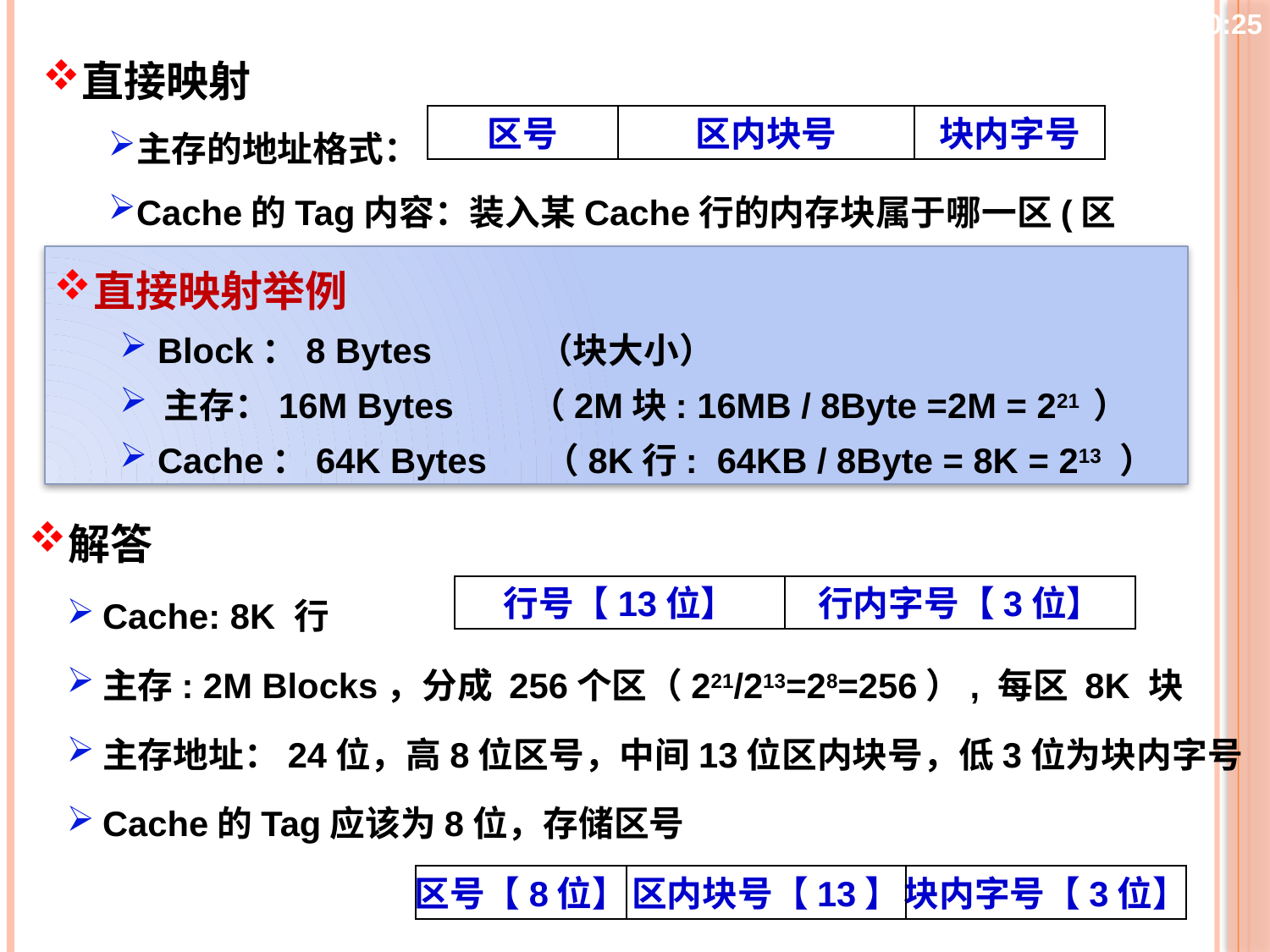

10:25
直接映射
主存的地址格式：
Cache的Tag内容：装入某Cache行的内存块属于哪一区(区号)

区号
区内块号
块内字号
直接映射举例
 Block：8 Bytes          （块大小）
 主存：16M Bytes       （2M块: 16MB / 8Byte =2M = 221 ）
 Cache：64K Bytes     （8K行:  64KB / 8Byte = 8K = 213 ）
解答
Cache: 8K 行
主存: 2M Blocks，分成 256个区（221/213=28=256）, 每区 8K 块
主存地址：24位，高8位区号，中间13位区内块号，低3位为块内字号
Cache的Tag应该为8位，存储区号
行号【13位】
行内字号【3位】
区号【8位】
区内块号【13】
块内字号【3位】